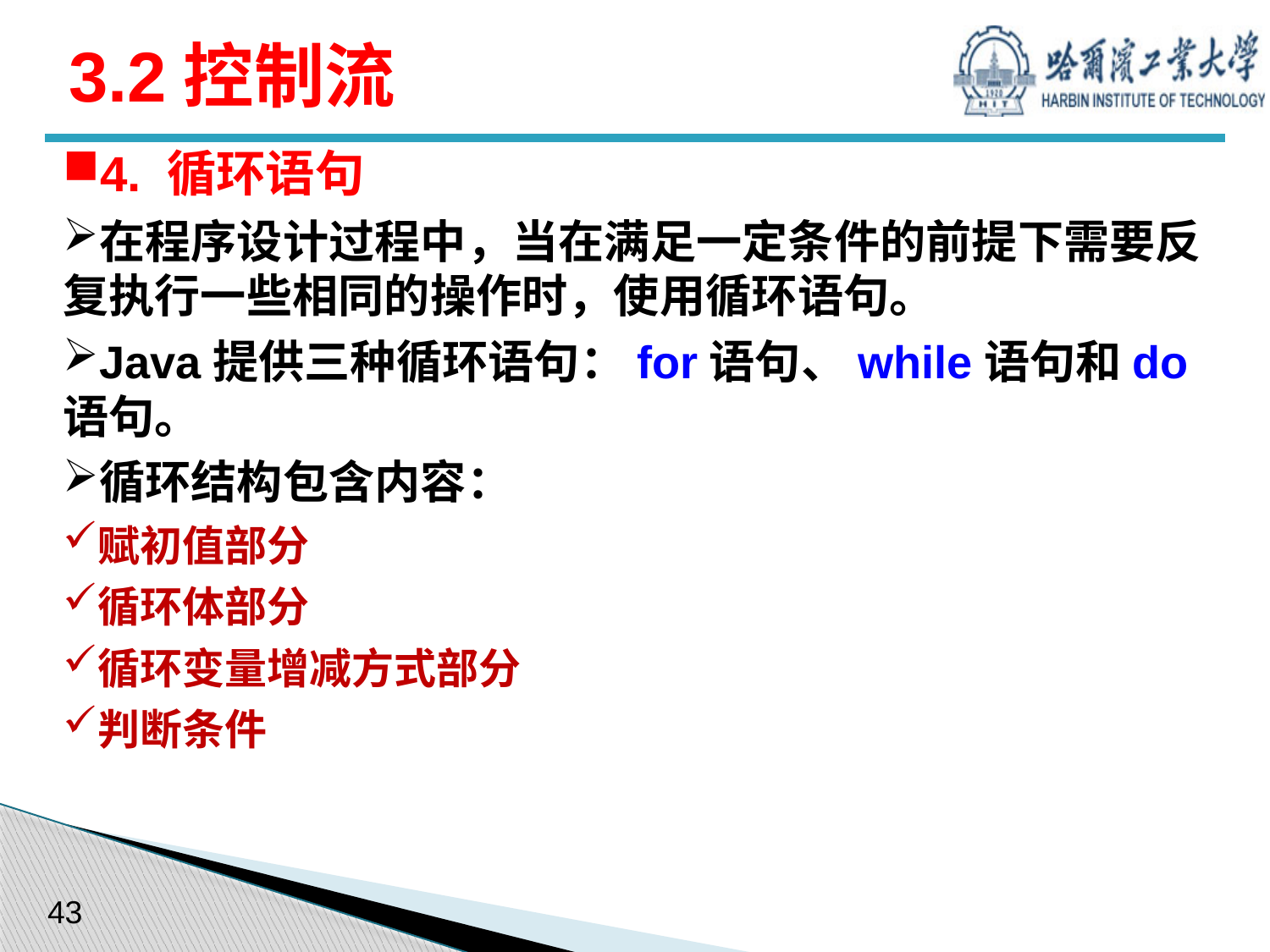

# 3.2控制流
4. 循环语句
在程序设计过程中，当在满足一定条件的前提下需要反复执行一些相同的操作时，使用循环语句。
Java提供三种循环语句：for语句、while语句和do语句。
循环结构包含内容：
赋初值部分
循环体部分
循环变量增减方式部分
判断条件